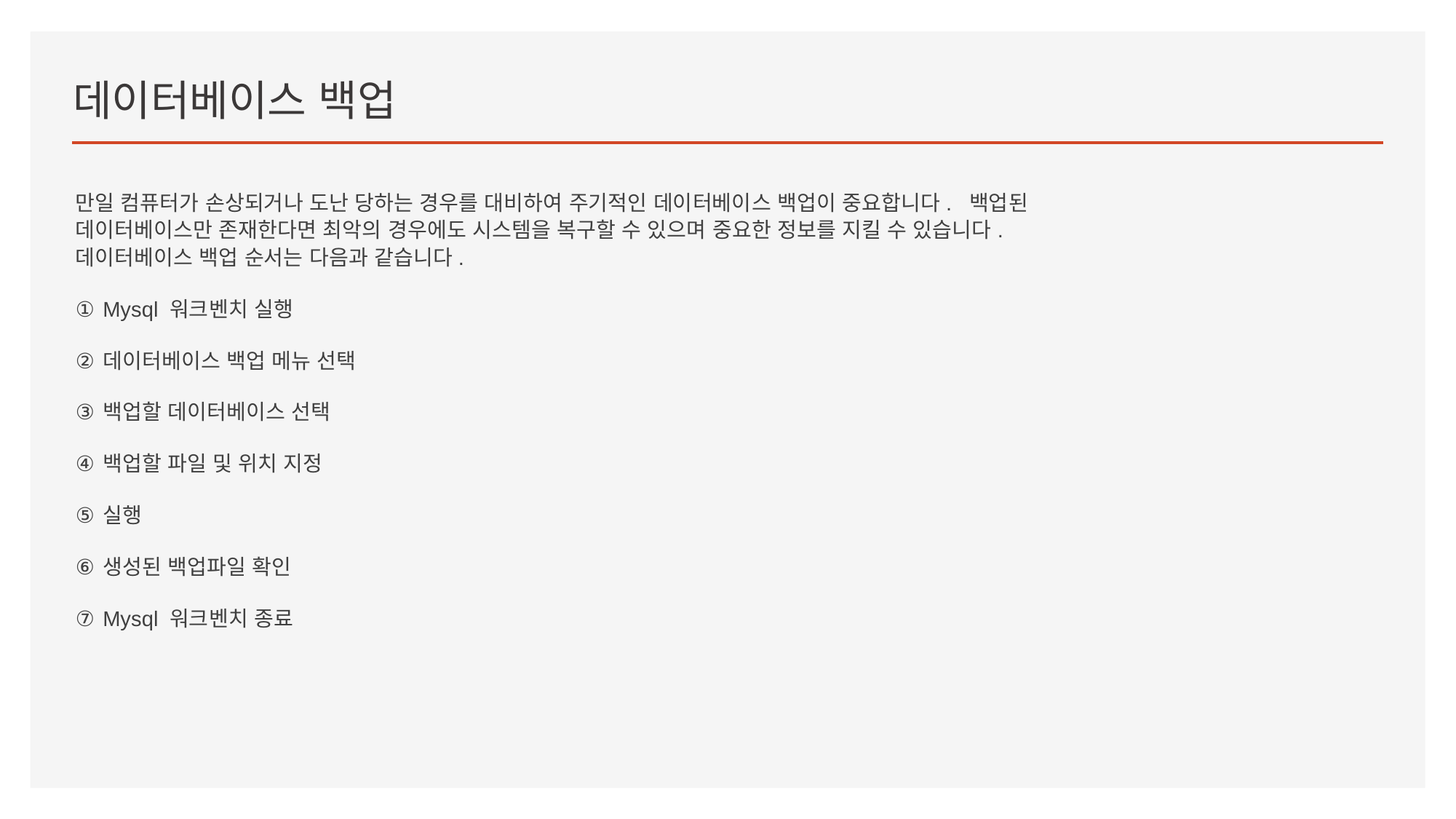

# 데이터베이스 백업
만일 컴퓨터가 손상되거나 도난 당하는 경우를 대비하여 주기적인 데이터베이스 백업이 중요합니다.  백업된 데이터베이스만 존재한다면 최악의 경우에도 시스템을 복구할 수 있으며 중요한 정보를 지킬 수 있습니다. 데이터베이스 백업 순서는 다음과 같습니다.
Mysql 워크벤치 실행
데이터베이스 백업 메뉴 선택
백업할 데이터베이스 선택
백업할 파일 및 위치 지정
실행
생성된 백업파일 확인
Mysql 워크벤치 종료